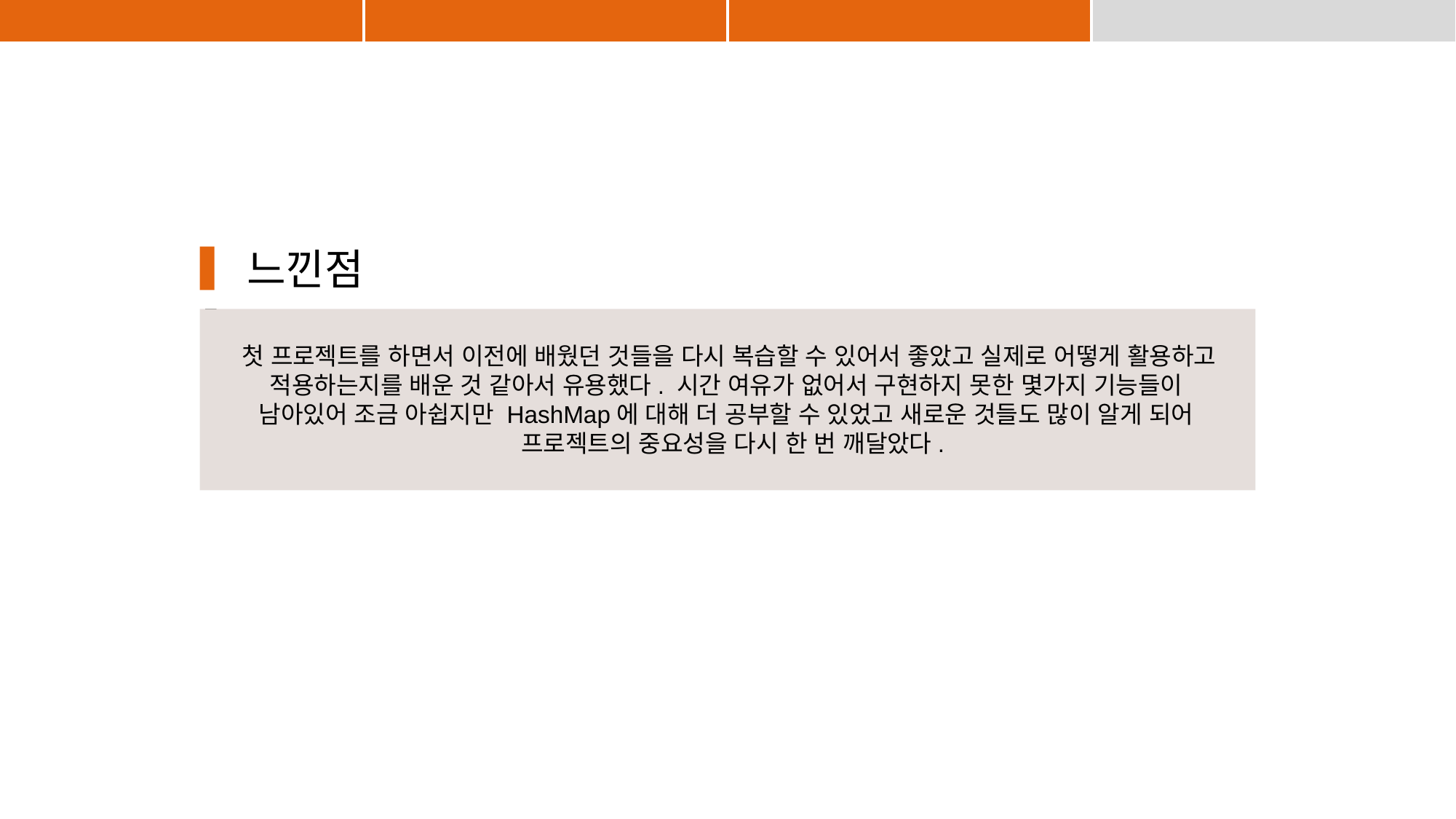

|  |  |  |  |
| --- | --- | --- | --- |
 느낀점

 첫 프로젝트를 하면서 이전에 배웠던 것들을 다시 복습할 수 있어서 좋았고 실제로 어떻게 활용하고
적용하는지를 배운 것 같아서 유용했다. 시간 여유가 없어서 구현하지 못한 몇가지 기능들이 남아있어 조금 아쉽지만 HashMap에 대해 더 공부할 수 있었고 새로운 것들도 많이 알게 되어
 프로젝트의 중요성을 다시 한 번 깨달았다.